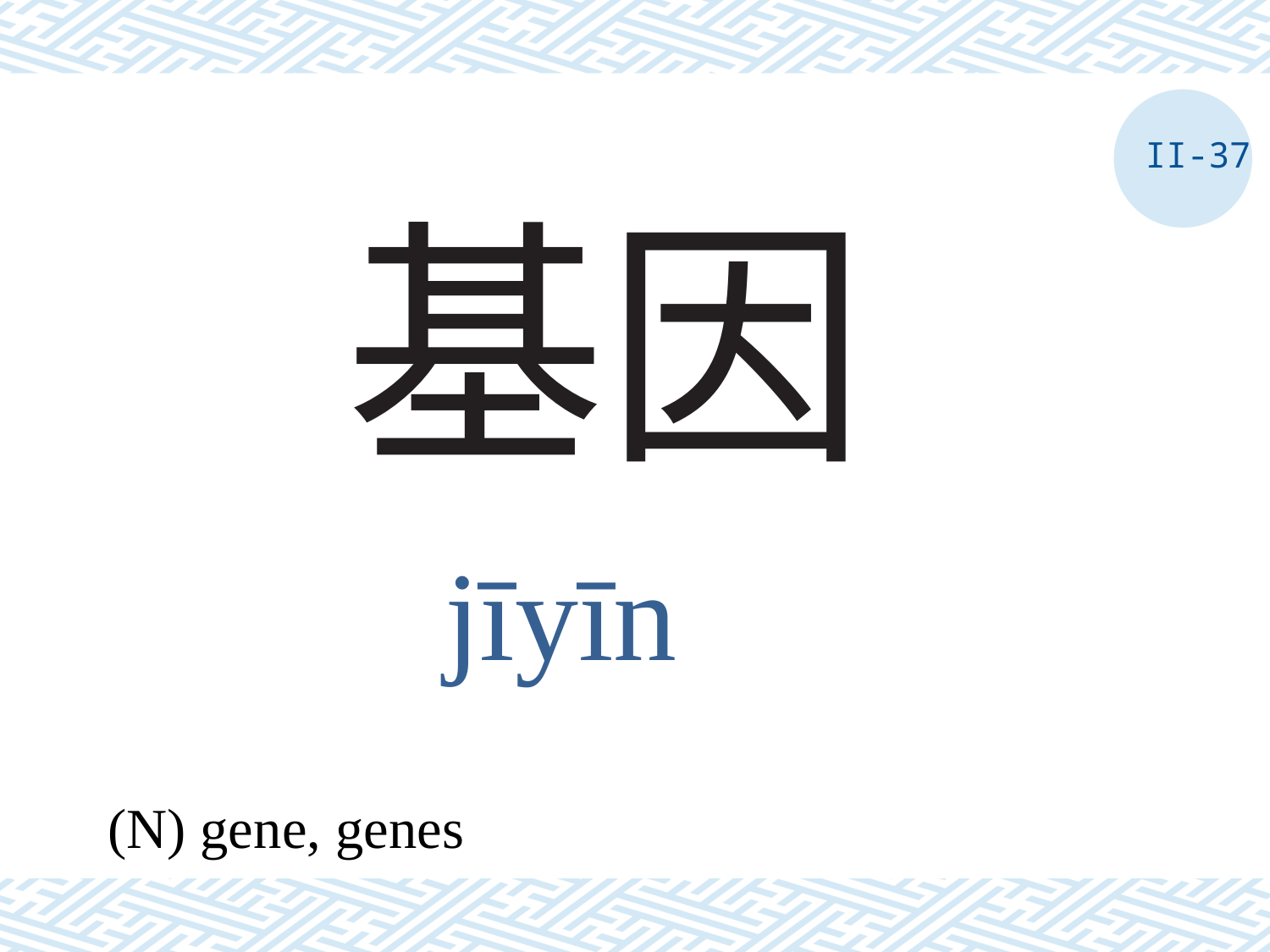

II-37

# 基因
jīyīn
(N) gene, genes